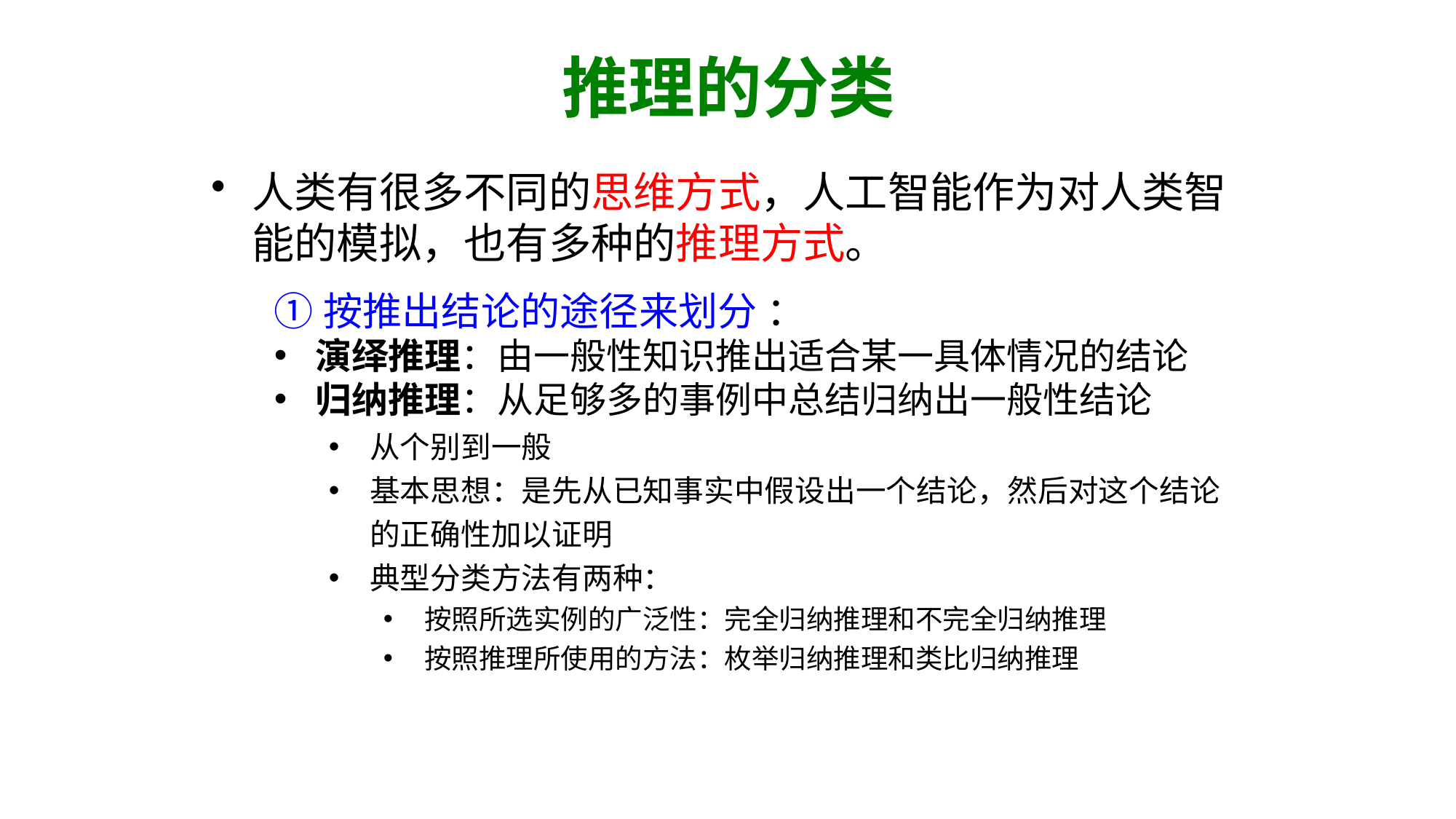

推理的分类
人类有很多不同的思维方式，人工智能作为对人类智能的模拟，也有多种的推理方式。
①按推出结论的途径来划分 ：
演绎推理：由一般性知识推出适合某一具体情况的结论
归纳推理：从足够多的事例中总结归纳出一般性结论
从个别到一般
基本思想：是先从已知事实中假设出一个结论，然后对这个结论的正确性加以证明
典型分类方法有两种：
按照所选实例的广泛性：完全归纳推理和不完全归纳推理
按照推理所使用的方法：枚举归纳推理和类比归纳推理